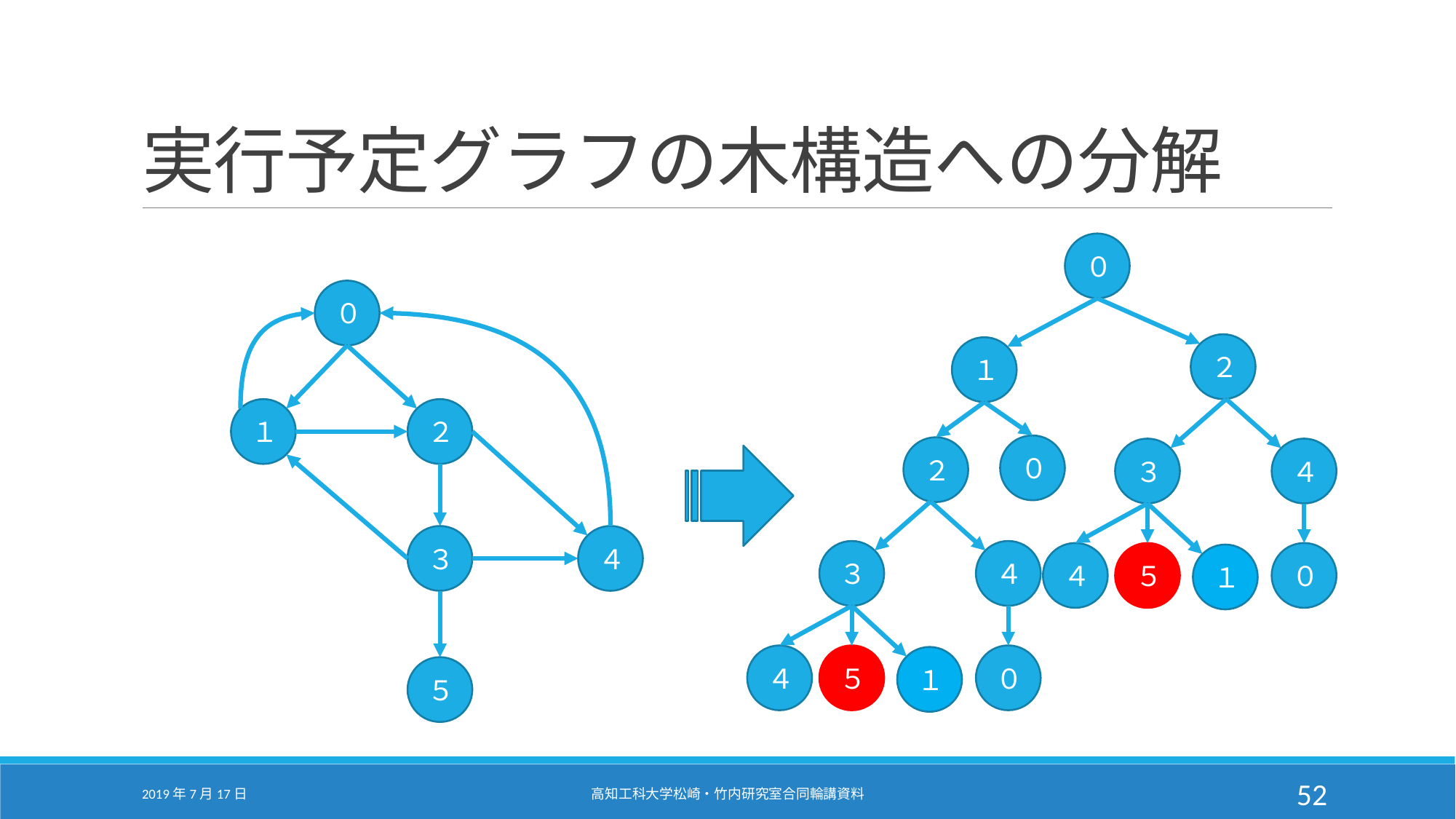

# 実行予定グラフの木構造への分解
０
０
２
１
１
２
０
２
４
３

４
３
４
３
４
５
０
１
４
５
０
１
５
2019年7月17日
高知工科大学松崎・竹内研究室合同輪講資料
52